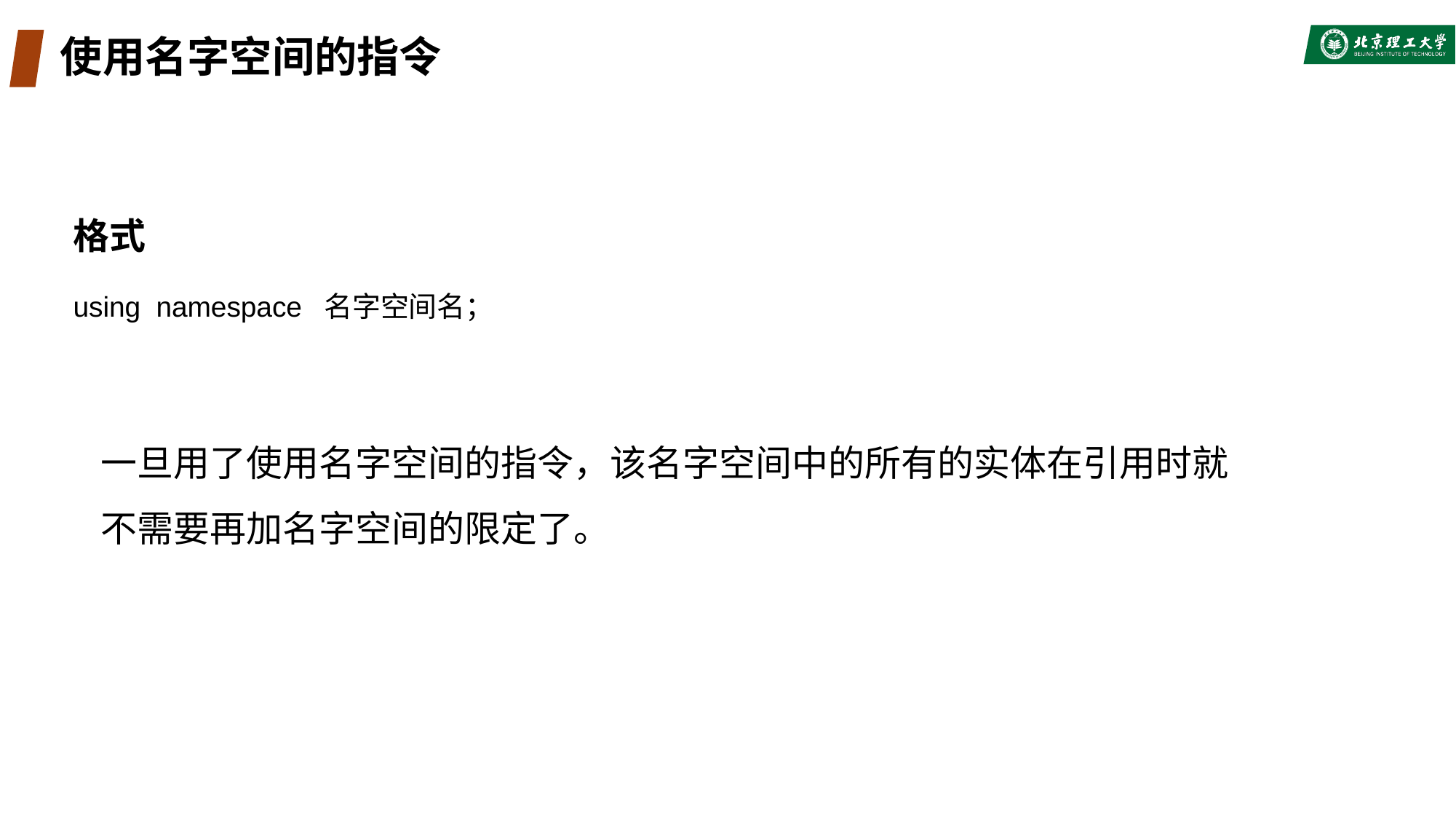

# 使用名字空间的指令
格式
using  namespace  名字空间名；

一旦用了使用名字空间的指令，该名字空间中的所有的实体在引用时就不需要再加名字空间的限定了。